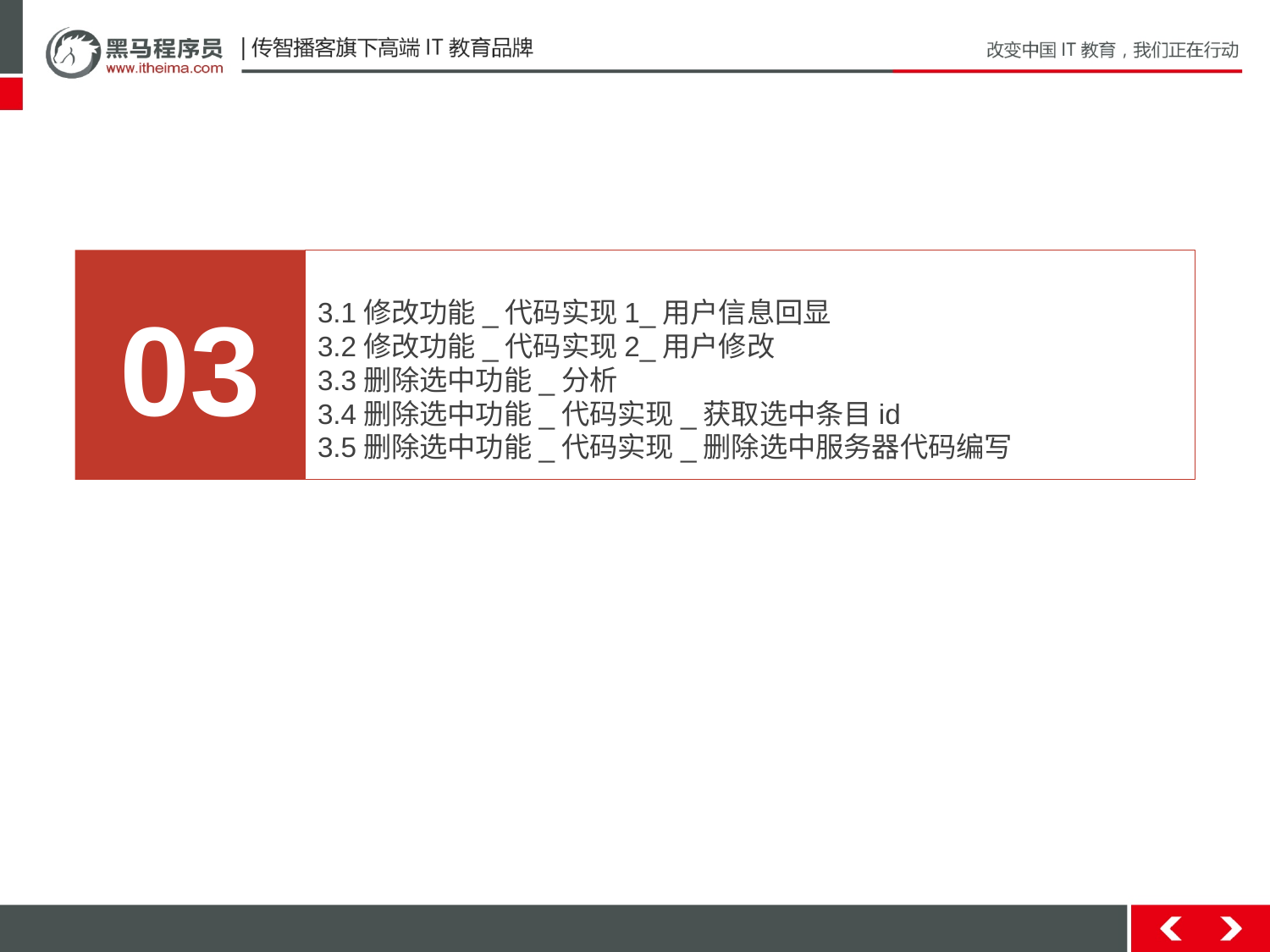

03

3.1修改功能_代码实现1_用户信息回显
3.2修改功能_代码实现2_用户修改
3.3删除选中功能_分析
3.4删除选中功能_代码实现_获取选中条目id
3.5删除选中功能_代码实现_删除选中服务器代码编写